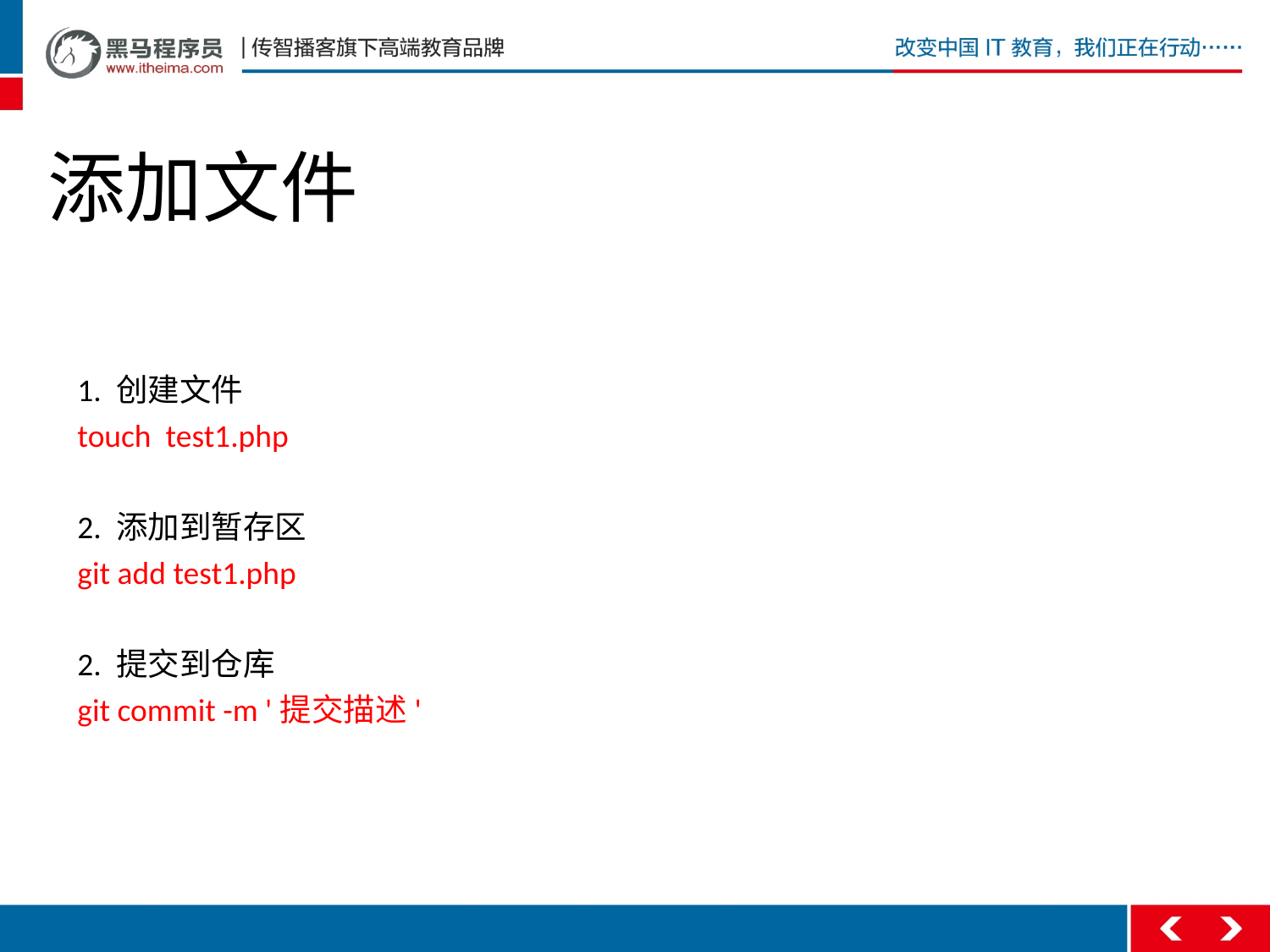

# 添加文件
1. 创建文件
touch  test1.php

2. 添加到暂存区
git add test1.php

2. 提交到仓库
git commit -m '提交描述'